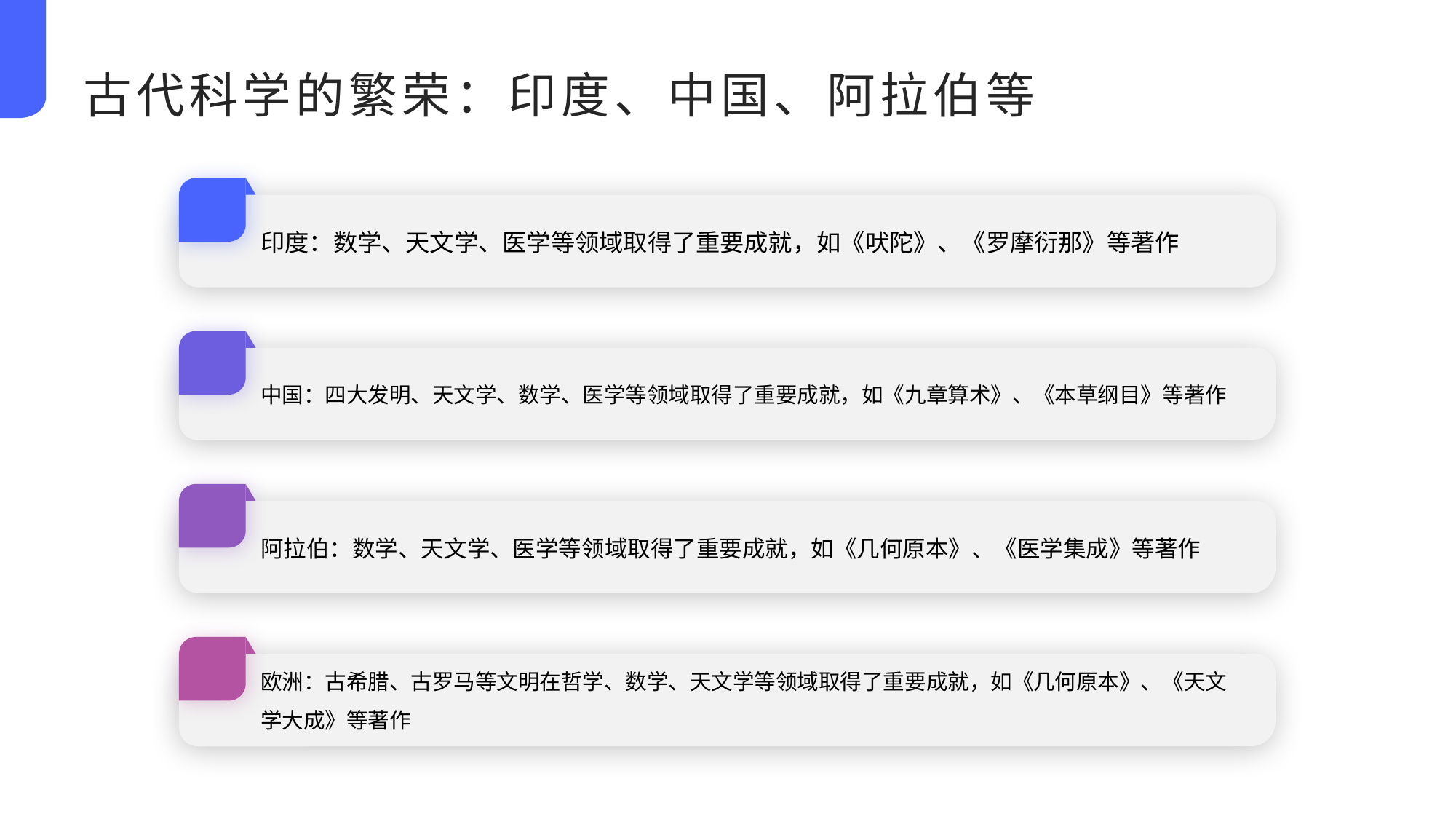

古代科学的繁荣：印度、中国、阿拉伯等

印度：数学、天文学、医学等领域取得了重要成就，如《吠陀》、《罗摩衍那》等著作

中国：四大发明、天文学、数学、医学等领域取得了重要成就，如《九章算术》、《本草纲目》等著作

阿拉伯：数学、天文学、医学等领域取得了重要成就，如《几何原本》、《医学集成》等著作

欧洲：古希腊、古罗马等文明在哲学、数学、天文学等领域取得了重要成就，如《几何原本》、《天文学大成》等著作